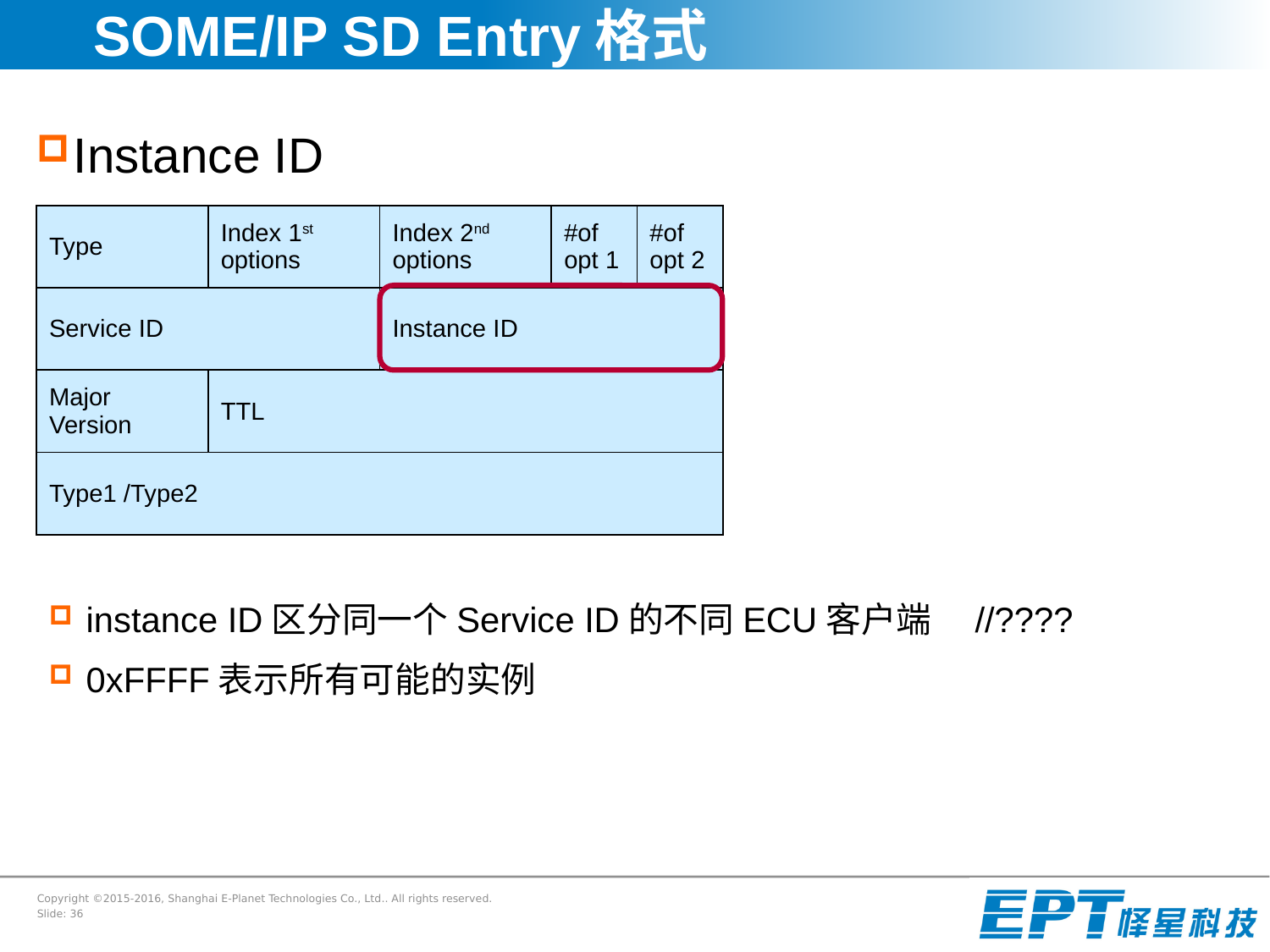

# SOME/IP SD Entry格式
Instance ID
| Type | Index 1st options | Index 2nd options | #of opt 1 | #of opt 2 |
| --- | --- | --- | --- | --- |
| Service ID |  | Instance ID |  |  |
| Major Version | TTL |  |  |  |
| Type1 /Type2 |  |  |  |  |

instance ID区分同一个Service ID的不同ECU客户端	//????
0xFFFF表示所有可能的实例